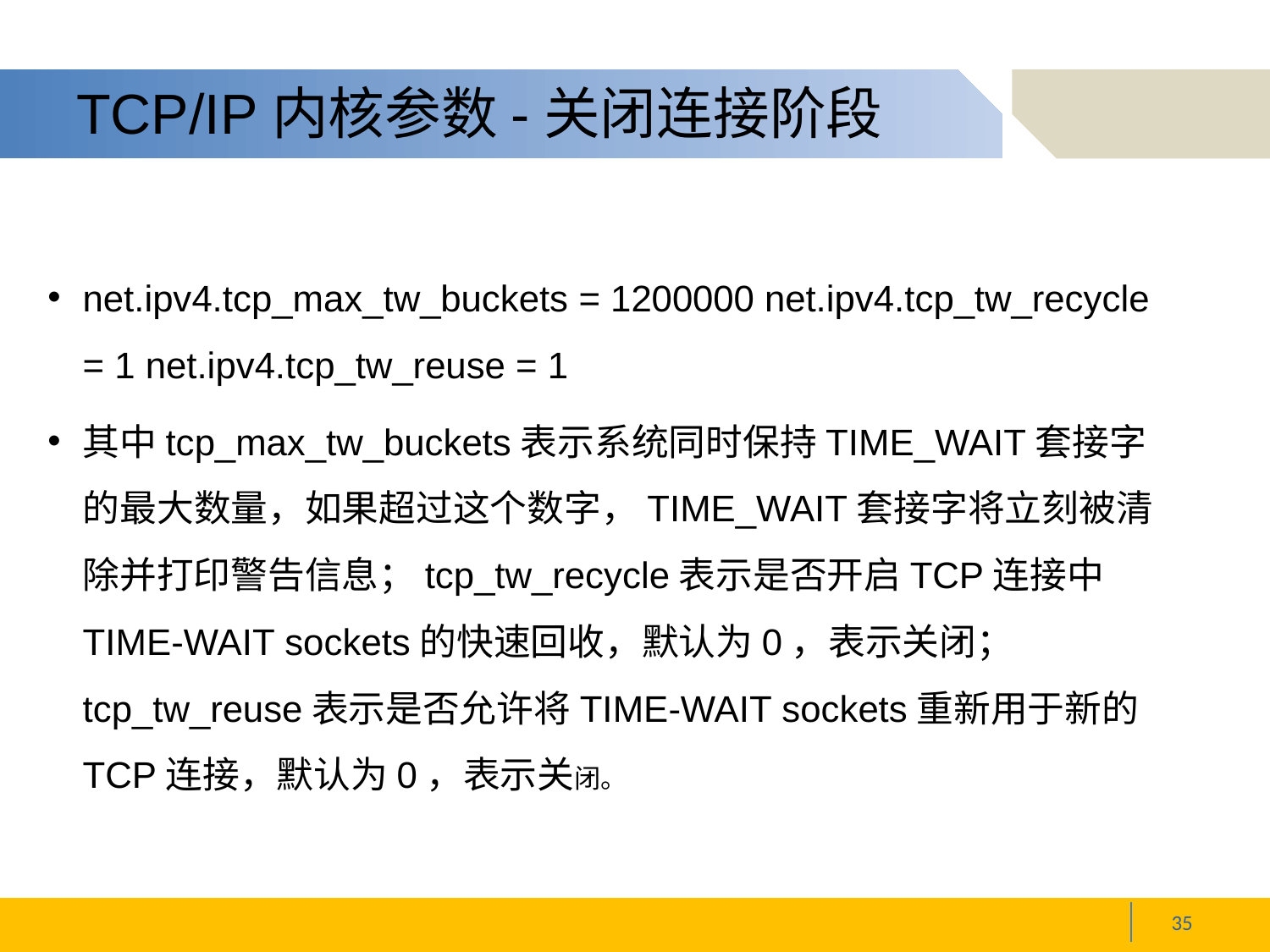

# TCP/IP内核参数-关闭连接阶段
net.ipv4.tcp_max_tw_buckets = 1200000 net.ipv4.tcp_tw_recycle = 1 net.ipv4.tcp_tw_reuse = 1
其中tcp_max_tw_buckets表示系统同时保持TIME_WAIT套接字的最大数量，如果超过这个数字，TIME_WAIT套接字将立刻被清除并打印警告信息；tcp_tw_recycle表示是否开启TCP连接中TIME-WAIT sockets的快速回收，默认为0，表示关闭；tcp_tw_reuse表示是否允许将TIME-WAIT sockets重新用于新的TCP连接，默认为0，表示关闭。
35